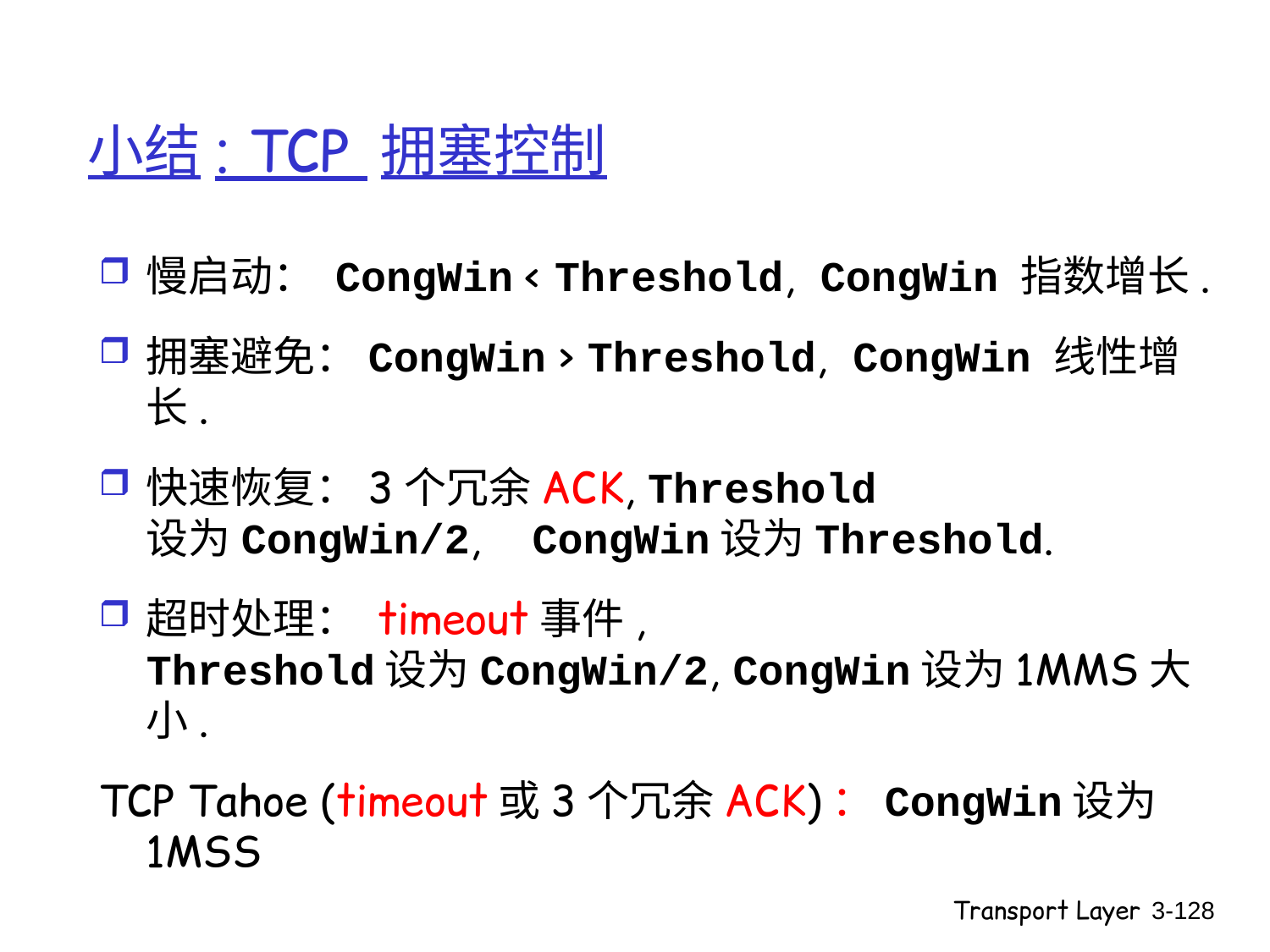

# 小结: TCP 拥塞控制
慢启动： CongWin < Threshold,  CongWin 指数增长.
拥塞避免：CongWin > Threshold, CongWin 线性增长.
快速恢复：3个冗余ACK, Threshold 设为CongWin/2,    CongWin设为Threshold.
超时处理： timeout事件, Threshold设为CongWin/2, CongWin设为1MMS大小.
TCP Tahoe (timeout或3个冗余ACK)：CongWin设为1MSS
Transport Layer
3-128